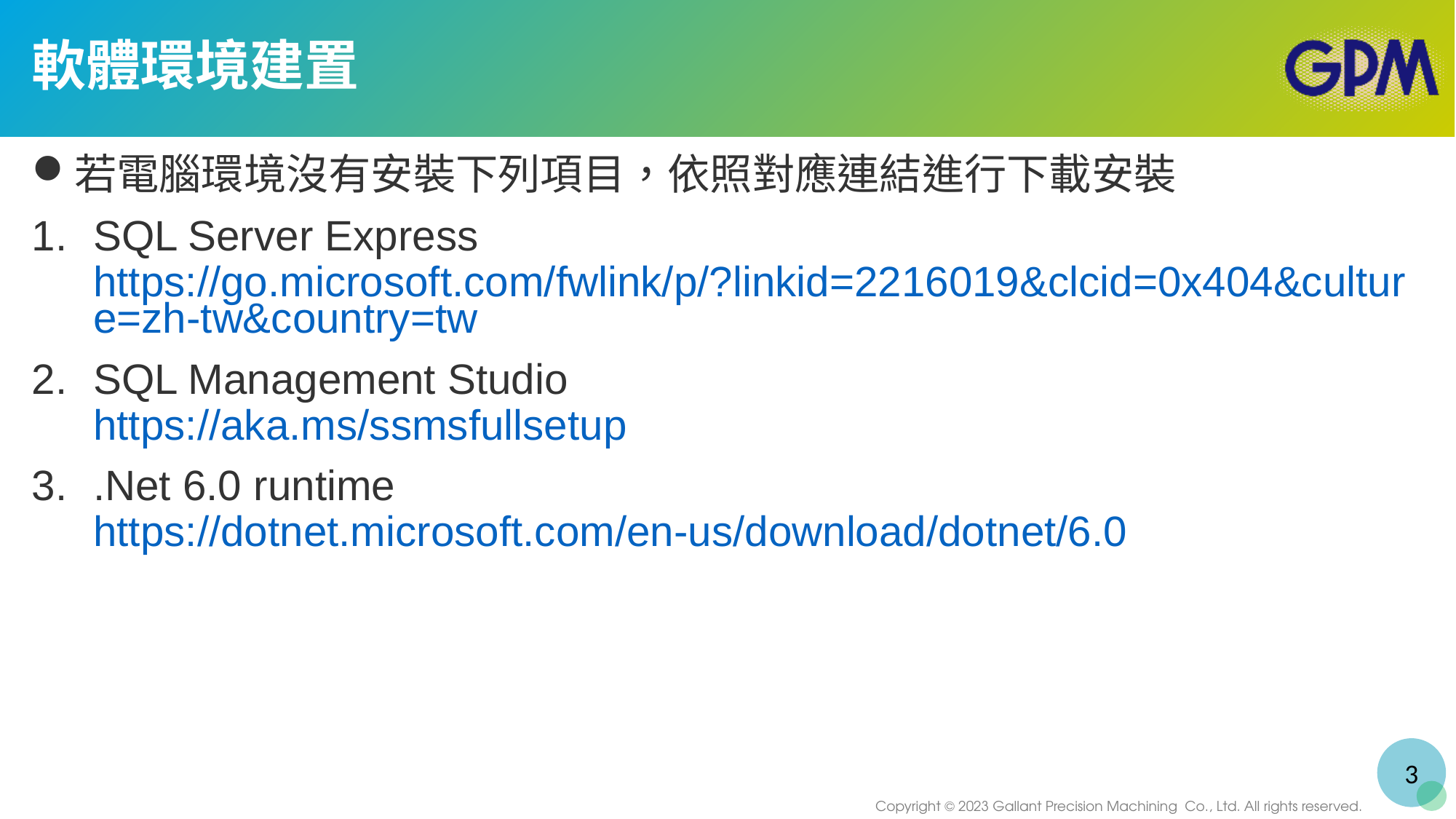

# 軟體環境建置
若電腦環境沒有安裝下列項目，依照對應連結進行下載安裝
SQL Server Express
https://go.microsoft.com/fwlink/p/?linkid=2216019&clcid=0x404&culture=zh-tw&country=tw
SQL Management Studio
https://aka.ms/ssmsfullsetup
.Net 6.0 runtime
https://dotnet.microsoft.com/en-us/download/dotnet/6.0